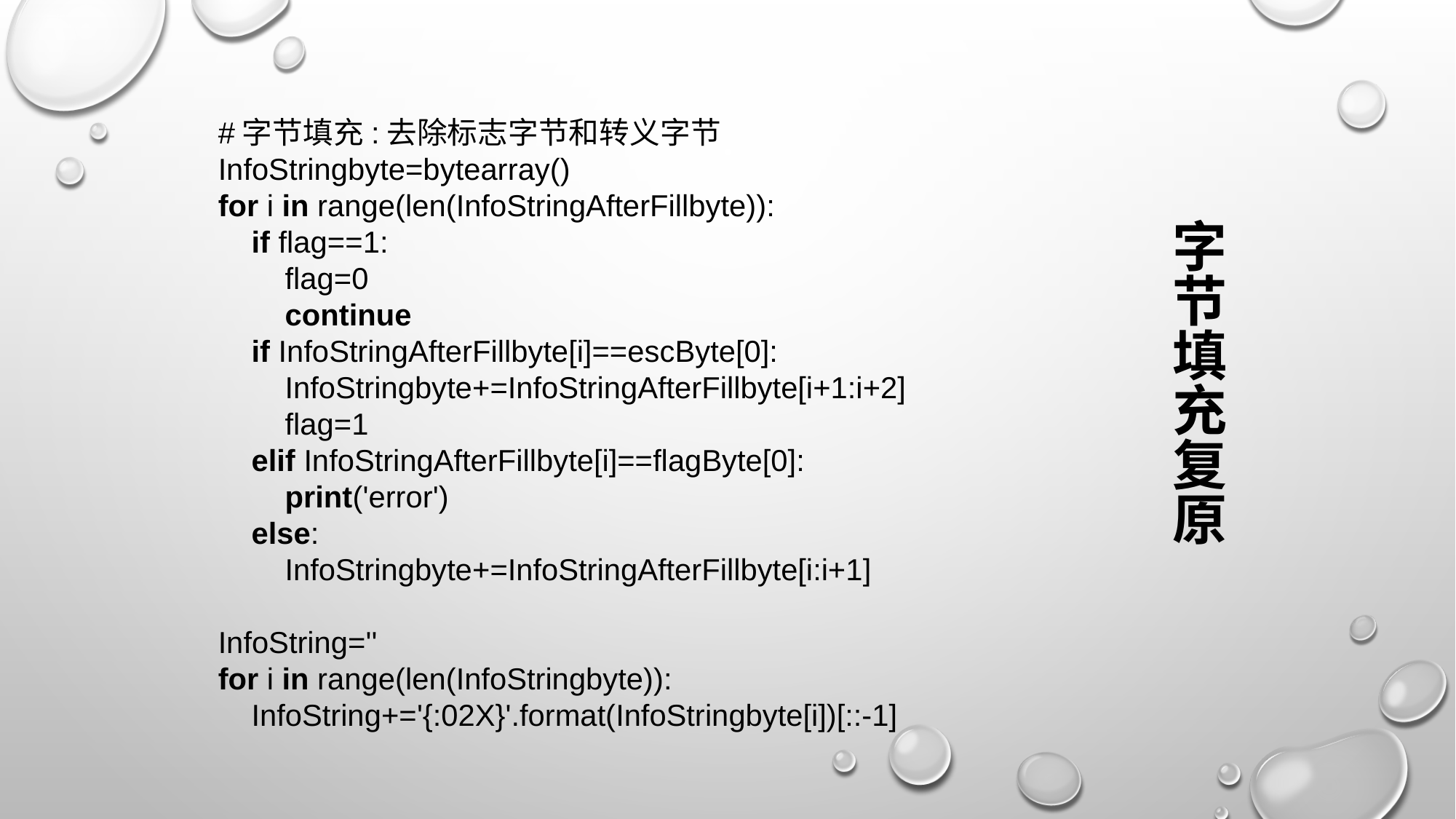

# 字节填充复原

#字节填充:去除标志字节和转义字节
InfoStringbyte=bytearray()
for i in range(len(InfoStringAfterFillbyte)):
    if flag==1:
        flag=0
        continue
    if InfoStringAfterFillbyte[i]==escByte[0]:
        InfoStringbyte+=InfoStringAfterFillbyte[i+1:i+2]
        flag=1
    elif InfoStringAfterFillbyte[i]==flagByte[0]:
        print('error')
    else:
        InfoStringbyte+=InfoStringAfterFillbyte[i:i+1]

InfoString=''
for i in range(len(InfoStringbyte)):
    InfoString+='{:02X}'.format(InfoStringbyte[i])[::-1]